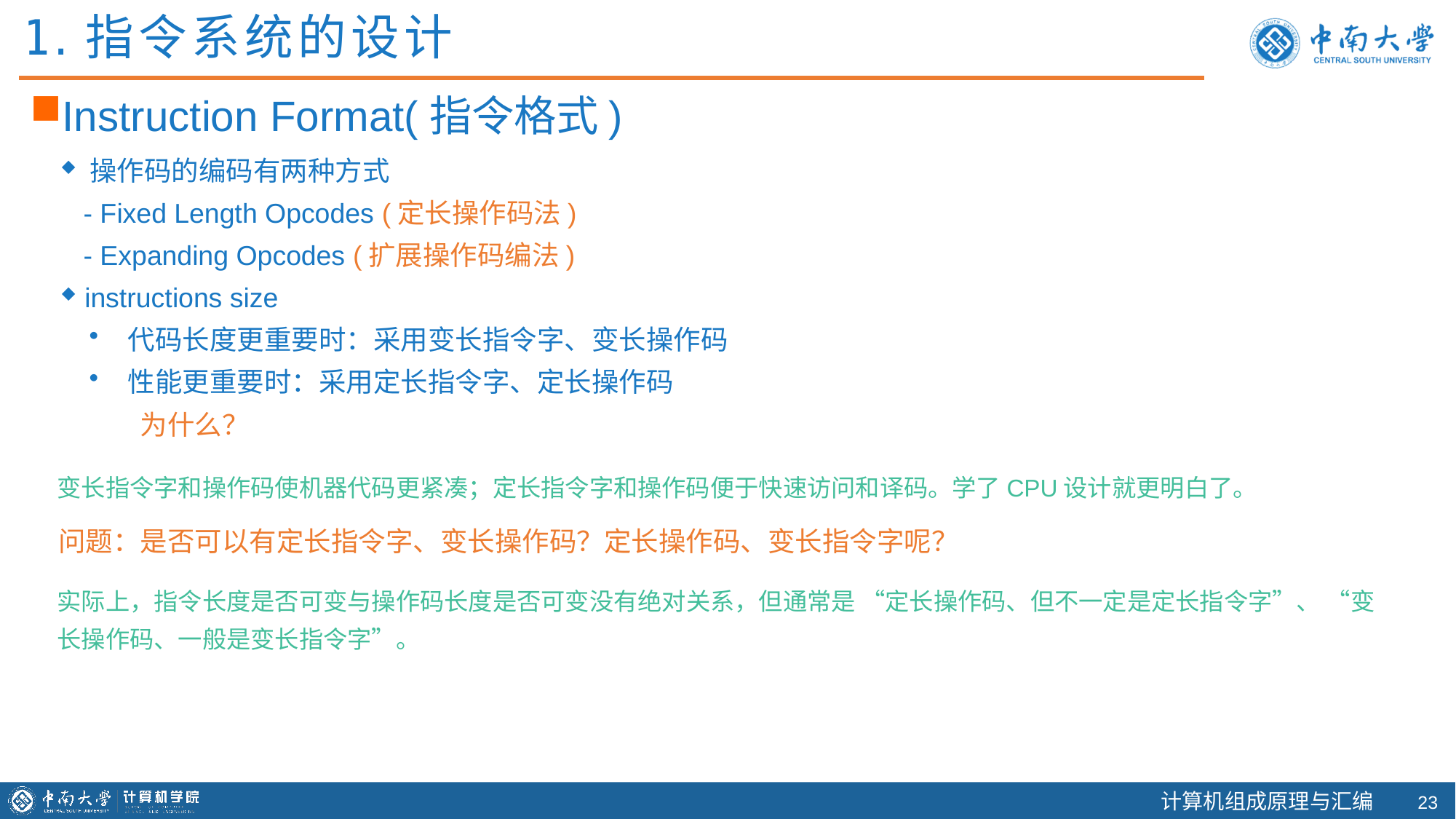

1.指令系统的设计
Instruction Format(指令格式)
 操作码的编码有两种方式
   - Fixed Length Opcodes (定长操作码法)
   - Expanding Opcodes (扩展操作码编法)
 instructions size
 代码长度更重要时：采用变长指令字、变长操作码
 性能更重要时：采用定长指令字、定长操作码
   为什么？
变长指令字和操作码使机器代码更紧凑；定长指令字和操作码便于快速访问和译码。学了CPU设计就更明白了。
问题：是否可以有定长指令字、变长操作码？定长操作码、变长指令字呢？
实际上，指令长度是否可变与操作码长度是否可变没有绝对关系，但通常是 “定长操作码、但不一定是定长指令字”、 “变长操作码、一般是变长指令字”。
23